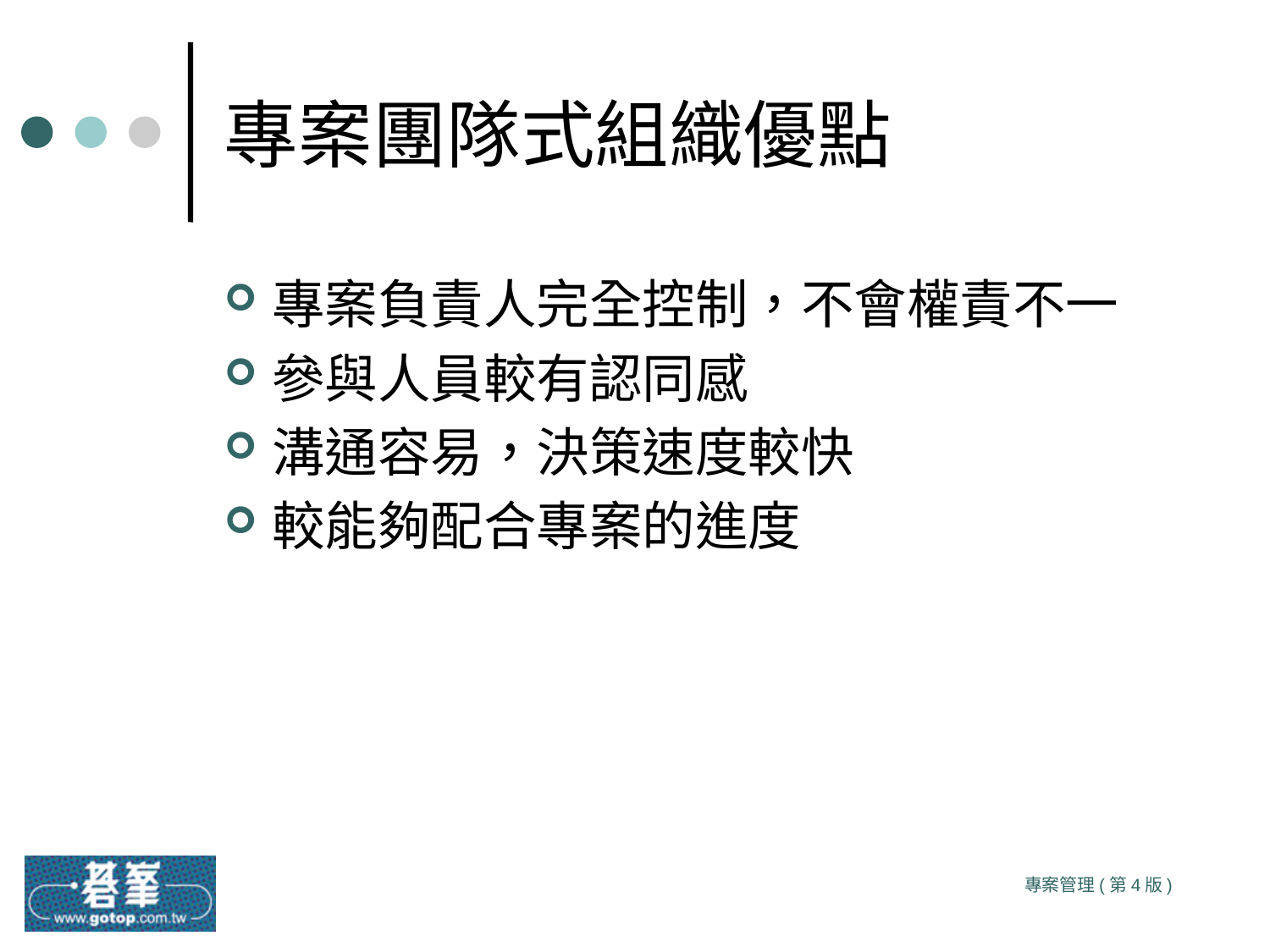

# 專案團隊式組織優點
專案負責人完全控制，不會權責不一
參與人員較有認同感
溝通容易，決策速度較快
較能夠配合專案的進度
專案管理(第4版)